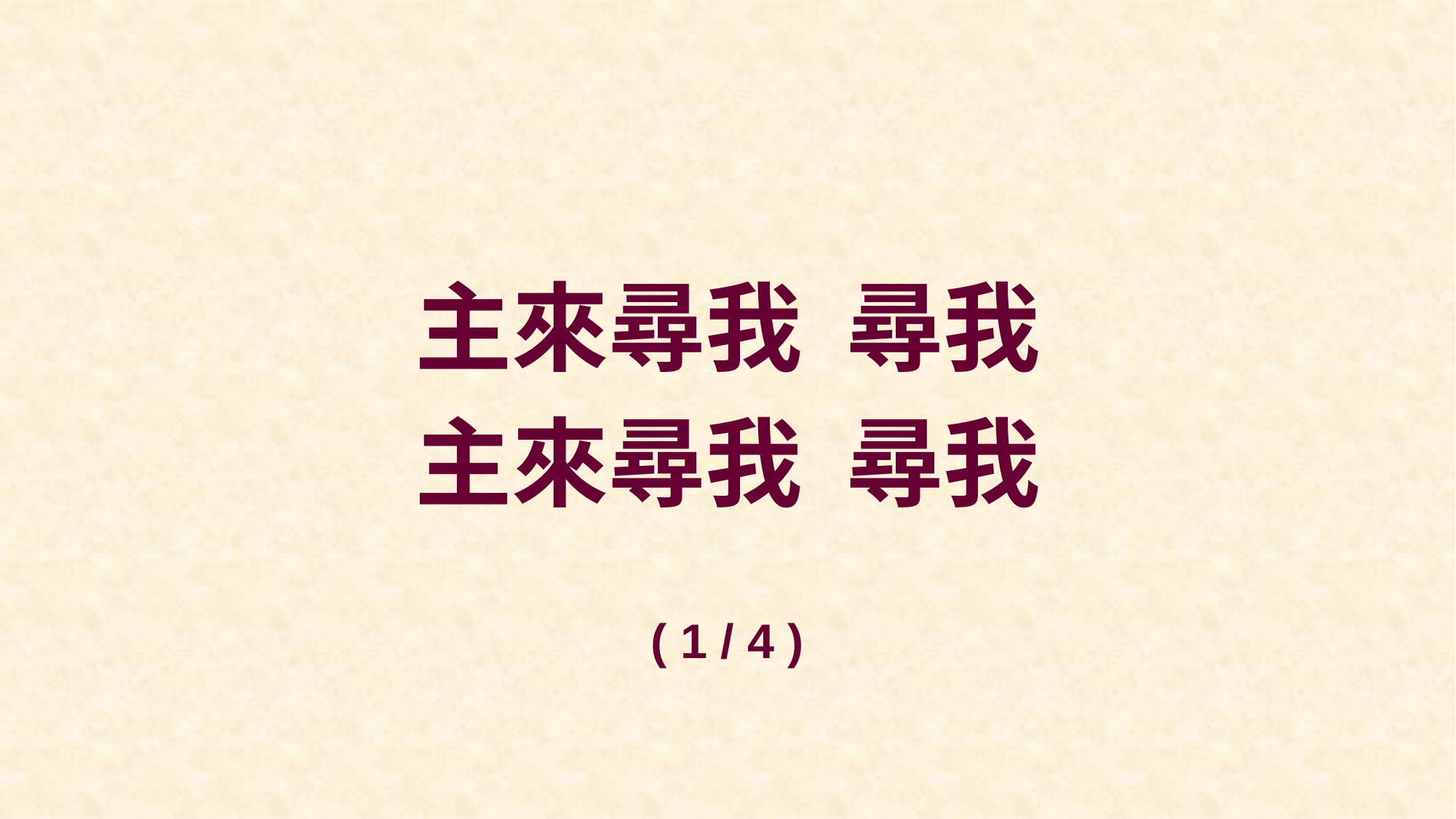

主來尋我  尋我
主來尋我  尋我
( 1 / 4 )